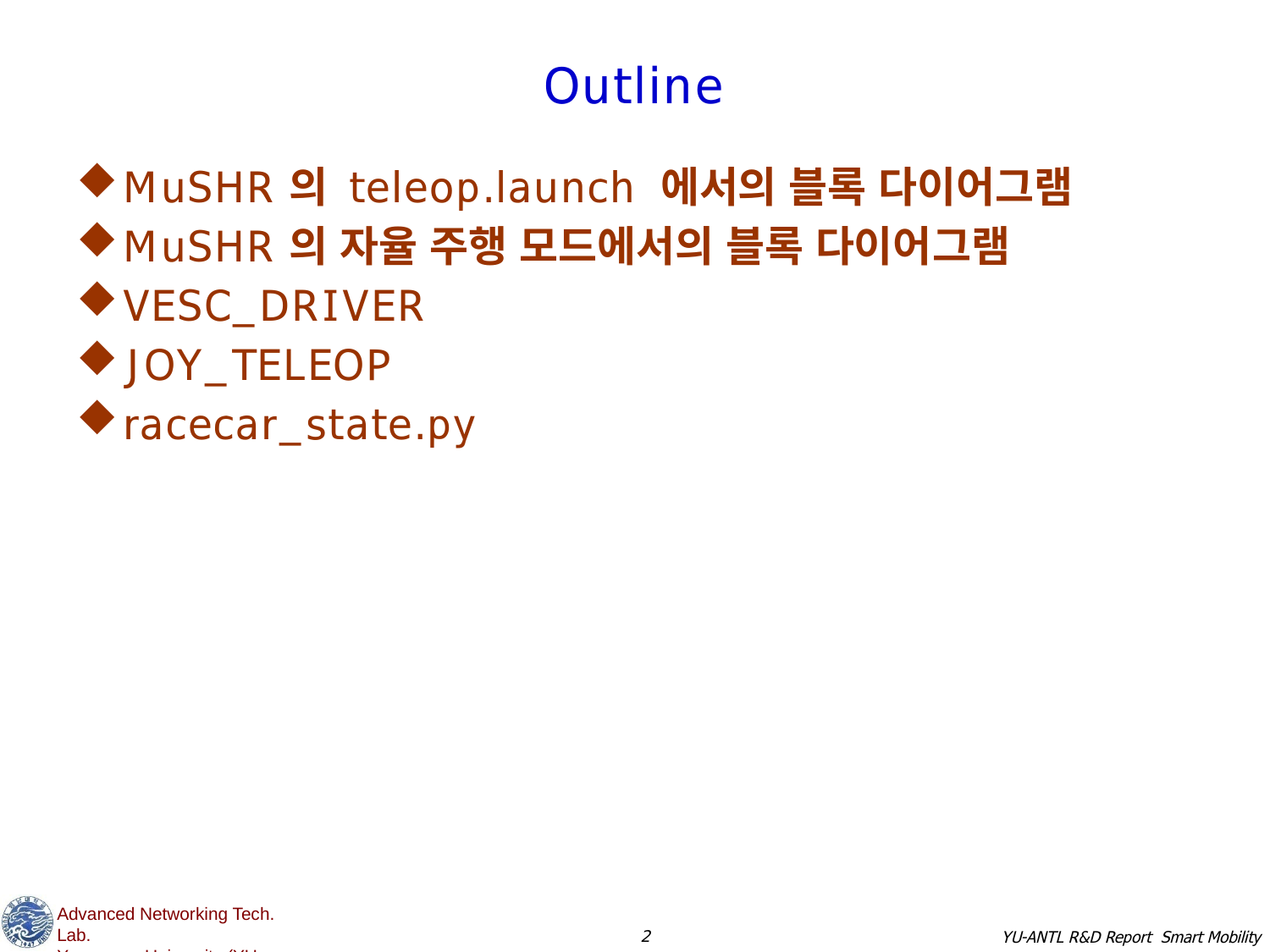

# Outline
MuSHR의 teleop.launch 에서의 블록 다이어그램
MuSHR의 자율 주행 모드에서의 블록 다이어그램
VESC_DRIVER
JOY_TELEOP
racecar_state.py